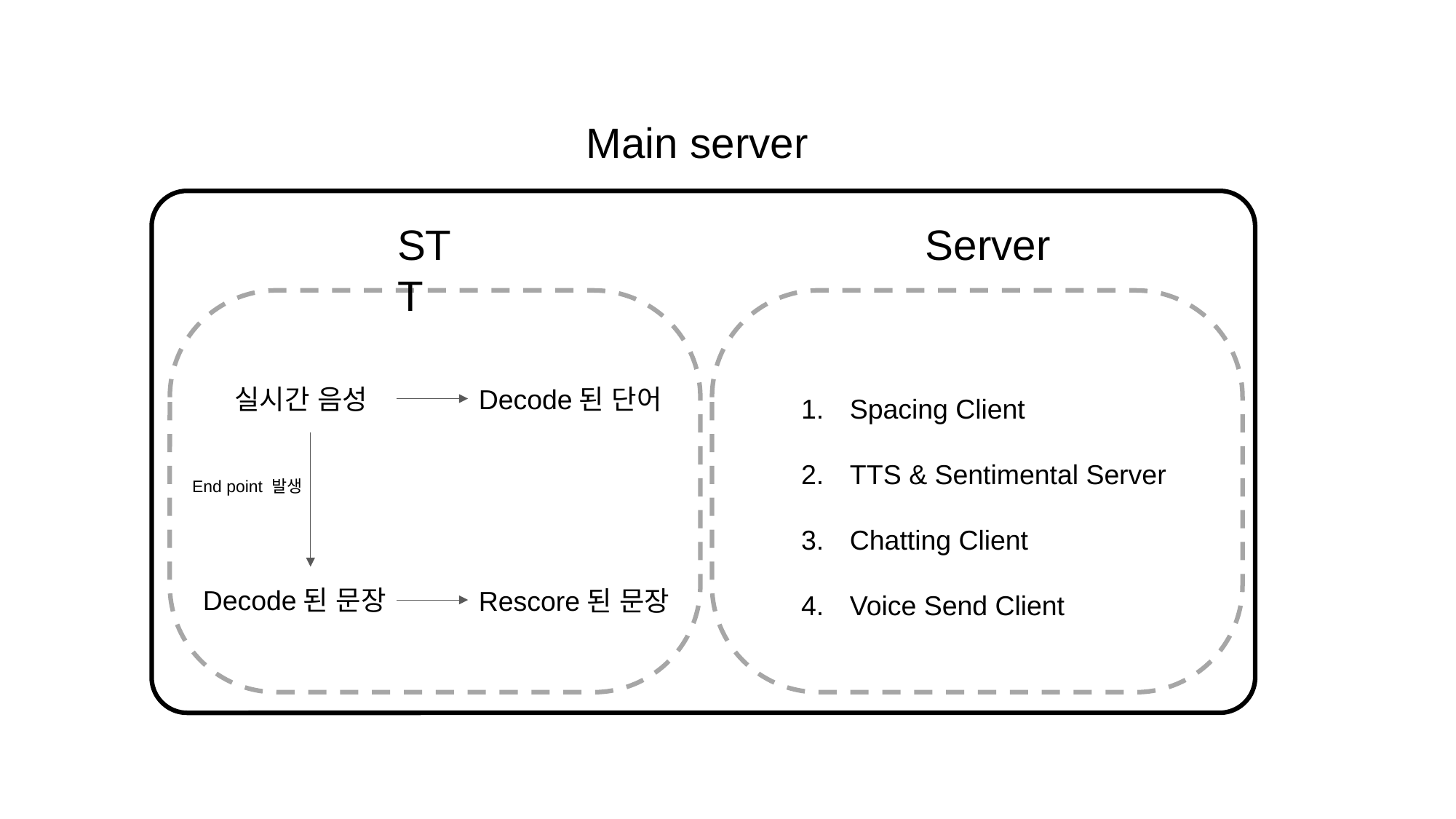

Main server

STT
Server

 Spacing Client
 TTS & Sentimental Server
 Chatting Client
 Voice Send Client

실시간 음성
Decode된 단어
End point 발생
Decode된 문장
Rescore된 문장